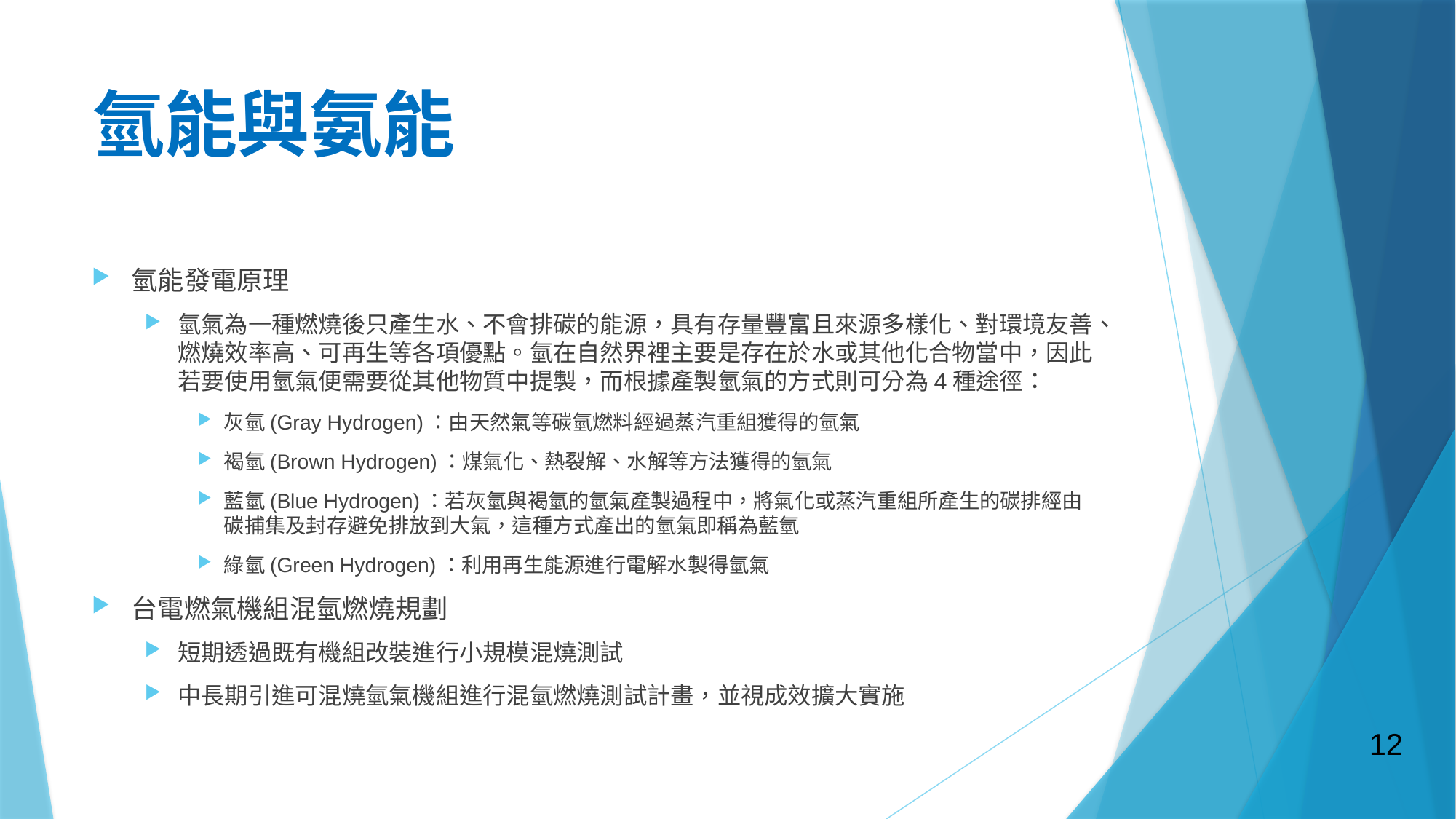

# 氫能與氨能
氫能發電原理
氫氣為一種燃燒後只產生水、不會排碳的能源，具有存量豐富且來源多樣化、對環境友善、燃燒效率高、可再生等各項優點。氫在自然界裡主要是存在於水或其他化合物當中，因此若要使用氫氣便需要從其他物質中提製，而根據產製氫氣的方式則可分為4種途徑：
灰氫(Gray Hydrogen)：由天然氣等碳氫燃料經過蒸汽重組獲得的氫氣
褐氫(Brown Hydrogen)：煤氣化、熱裂解、水解等方法獲得的氫氣
藍氫(Blue Hydrogen)：若灰氫與褐氫的氫氣產製過程中，將氣化或蒸汽重組所產生的碳排經由碳捕集及封存避免排放到大氣，這種方式產出的氫氣即稱為藍氫
綠氫(Green Hydrogen)：利用再生能源進行電解水製得氫氣
台電燃氣機組混氫燃燒規劃
短期透過既有機組改裝進行小規模混燒測試
中長期引進可混燒氫氣機組進行混氫燃燒測試計畫，並視成效擴大實施

12